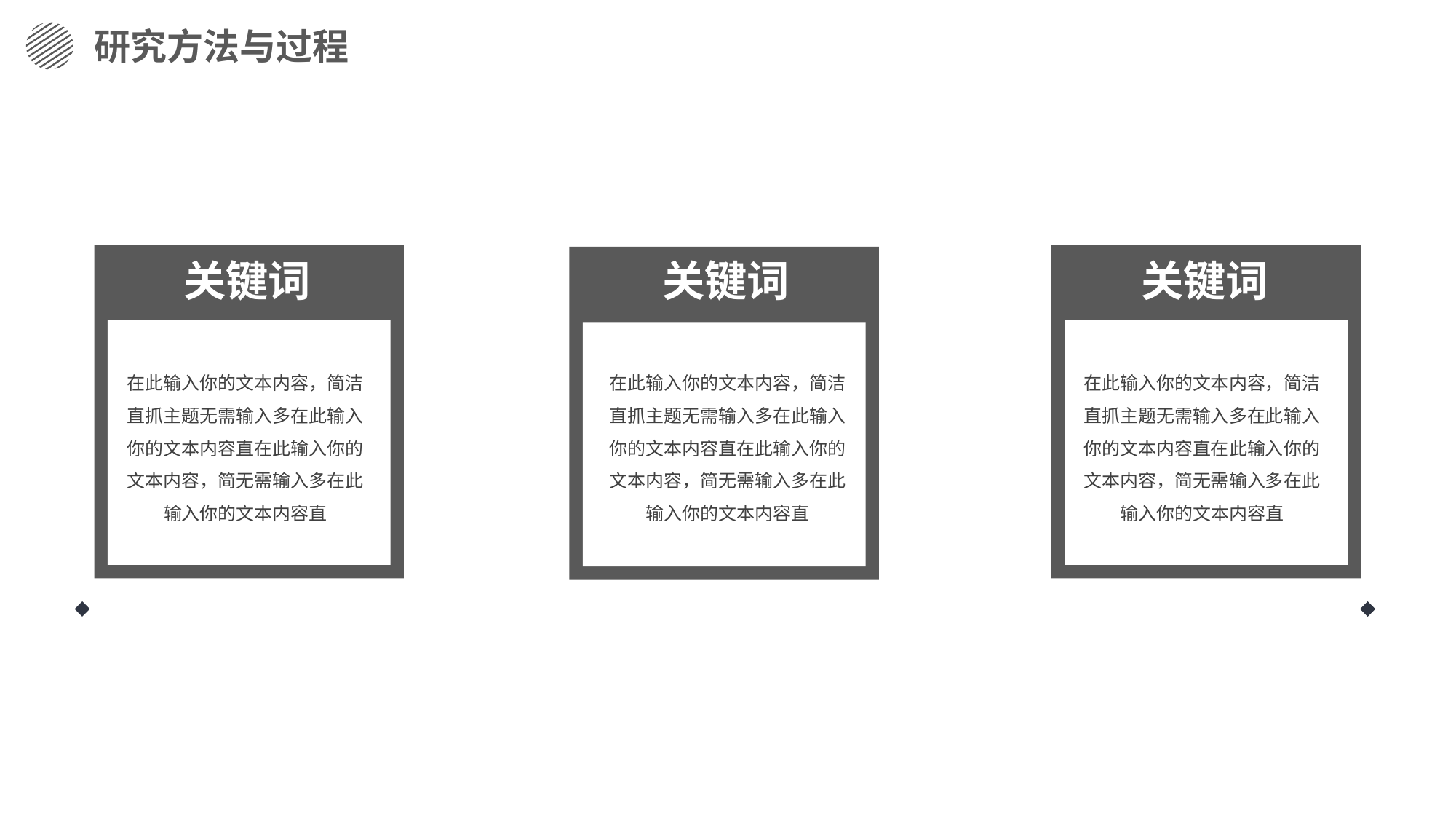

研究方法与过程

\

关键词
关键词
关键词

在此输入你的文本内容，简洁直抓主题无需输入多在此输入你的文本内容直在此输入你的文本内容，简无需输入多在此输入你的文本内容直
在此输入你的文本内容，简洁直抓主题无需输入多在此输入你的文本内容直在此输入你的文本内容，简无需输入多在此输入你的文本内容直
在此输入你的文本内容，简洁直抓主题无需输入多在此输入你的文本内容直在此输入你的文本内容，简无需输入多在此输入你的文本内容直